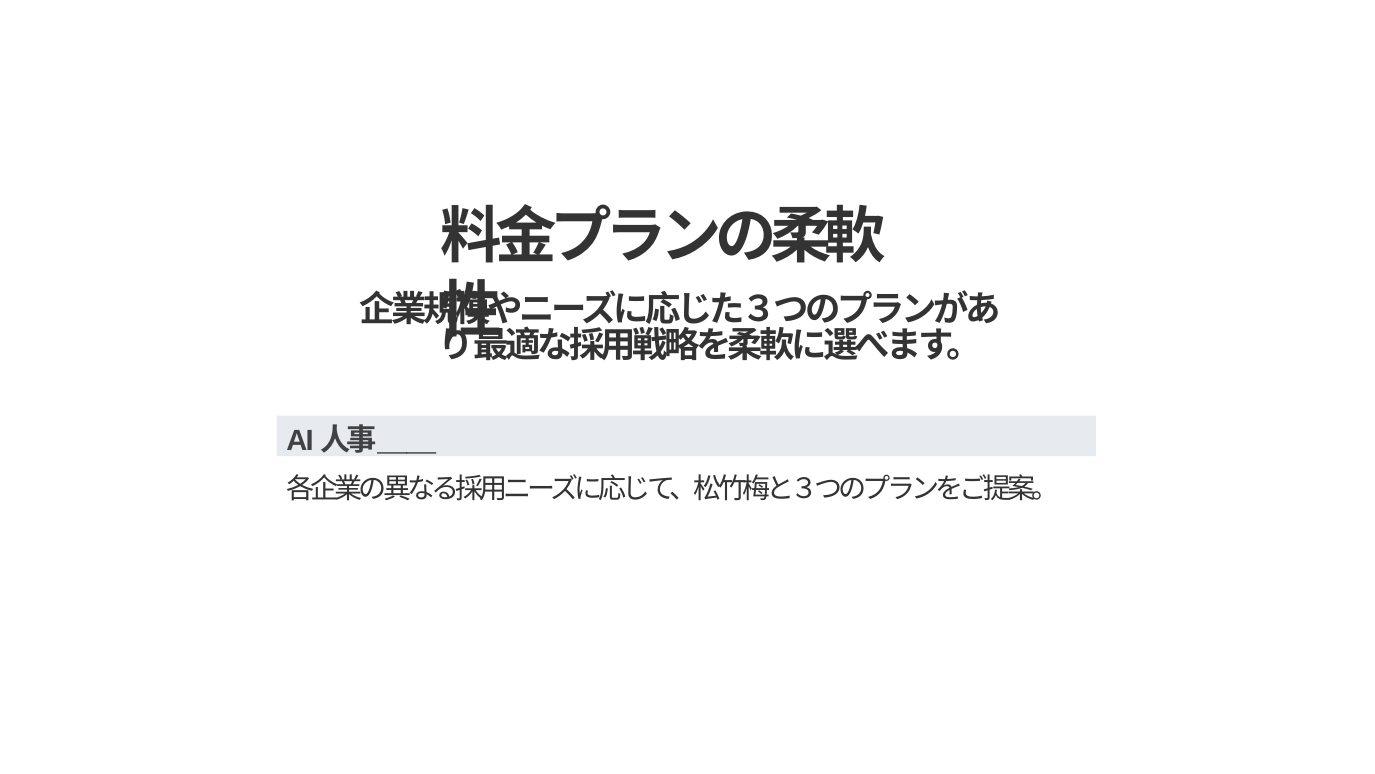

# 料金プランの柔軟性
企業規模やニーズに応じた３つのプランがあり最適な採用戦略を柔軟に選べます。
AI人事＿＿
各企業の異なる採用ニーズに応じて、松竹梅と３つのプランをご提案。